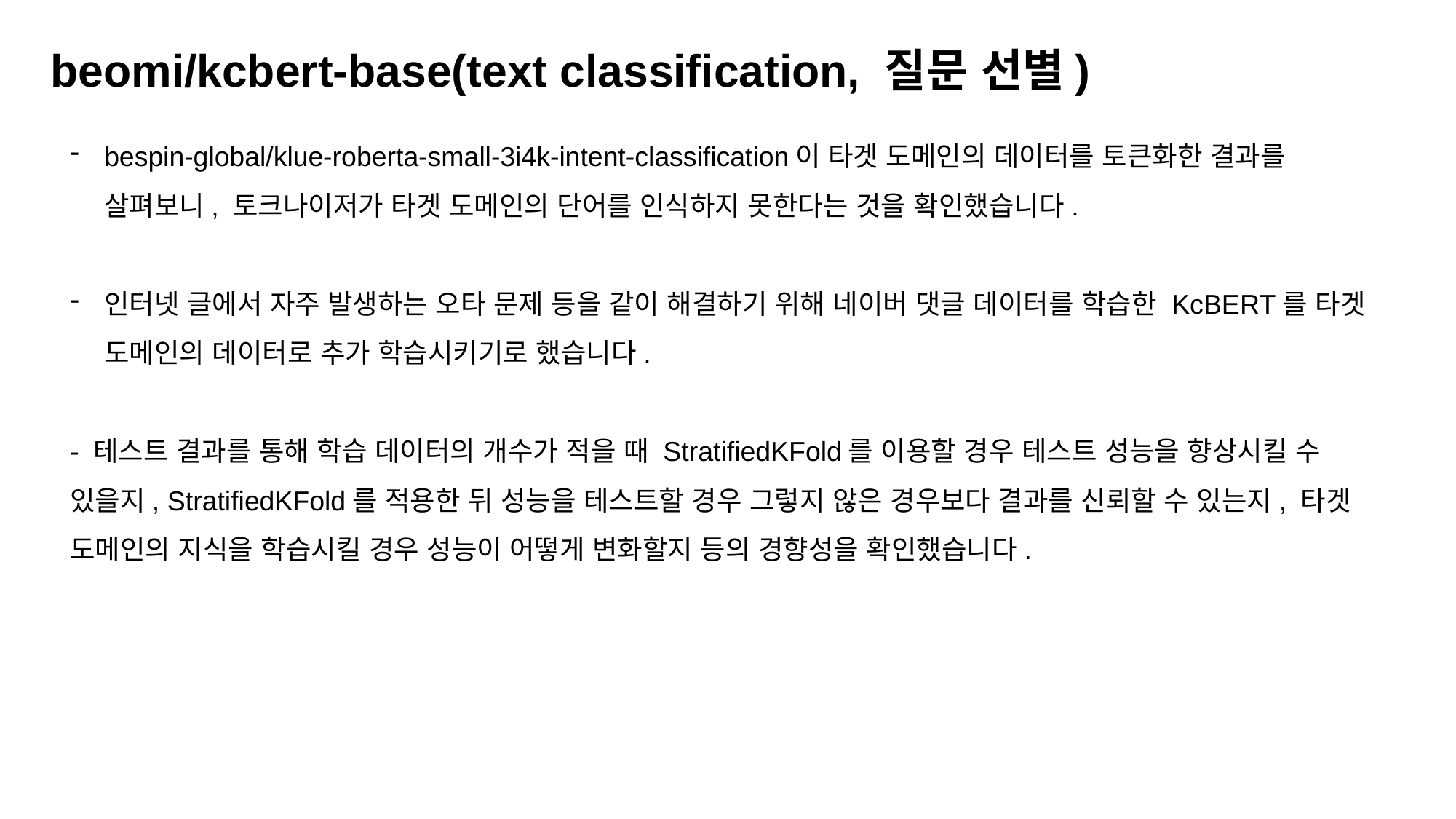

# beomi/kcbert-base(text classification, 질문 선별)
bespin-global/klue-roberta-small-3i4k-intent-classification이 타겟 도메인의 데이터를 토큰화한 결과를 살펴보니, 토크나이저가 타겟 도메인의 단어를 인식하지 못한다는 것을 확인했습니다.

인터넷 글에서 자주 발생하는 오타 문제 등을 같이 해결하기 위해 네이버 댓글 데이터를 학습한 KcBERT를 타겟 도메인의 데이터로 추가 학습시키기로 했습니다.

- 테스트 결과를 통해 학습 데이터의 개수가 적을 때 StratifiedKFold를 이용할 경우 테스트 성능을 향상시킬 수 있을지, StratifiedKFold를 적용한 뒤 성능을 테스트할 경우 그렇지 않은 경우보다 결과를 신뢰할 수 있는지, 타겟 도메인의 지식을 학습시킬 경우 성능이 어떻게 변화할지 등의 경향성을 확인했습니다.